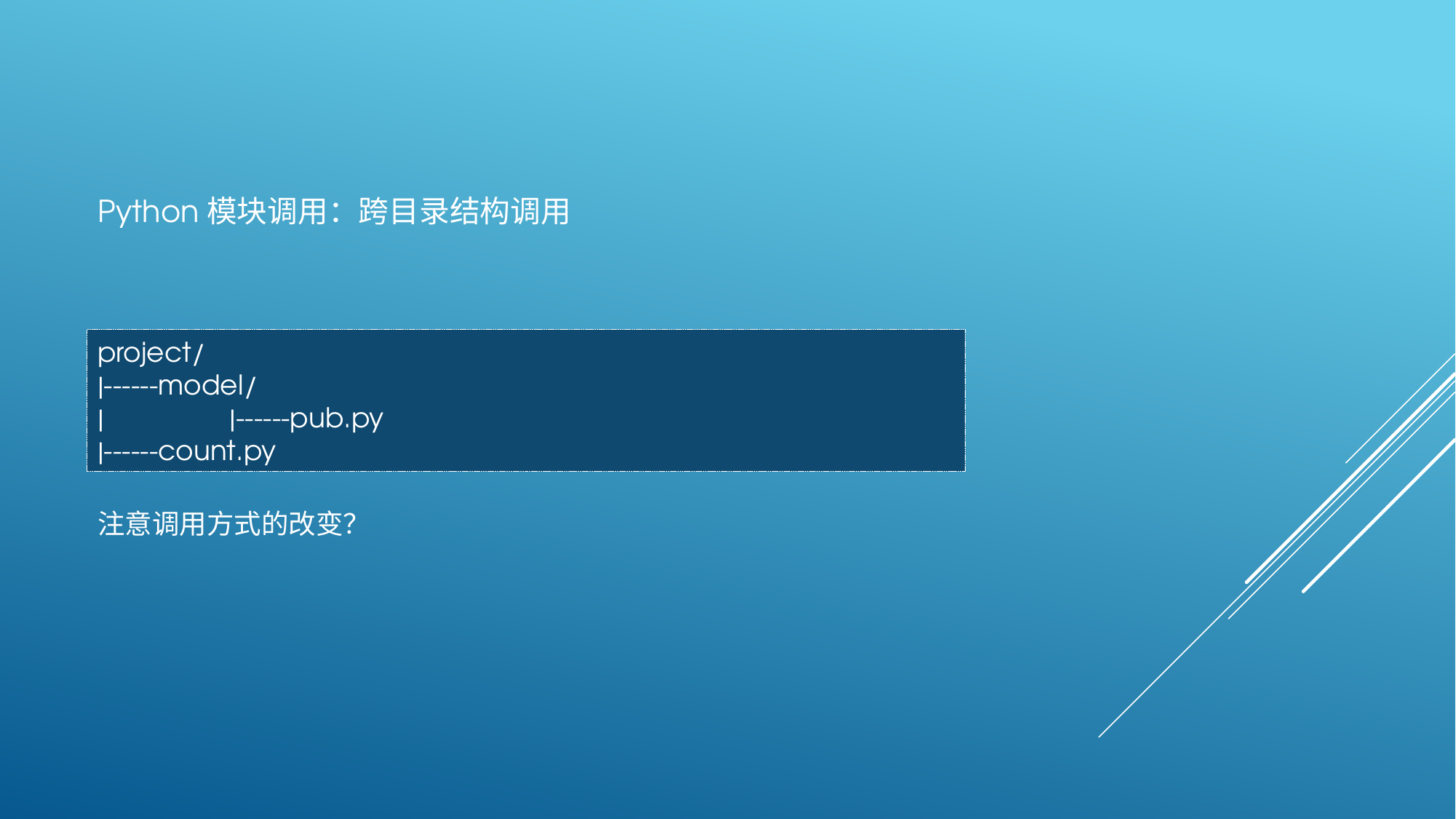

Python模块调用：跨目录结构调用
project/
|------model/
|	   |------pub.py
|------count.py
注意调用方式的改变？